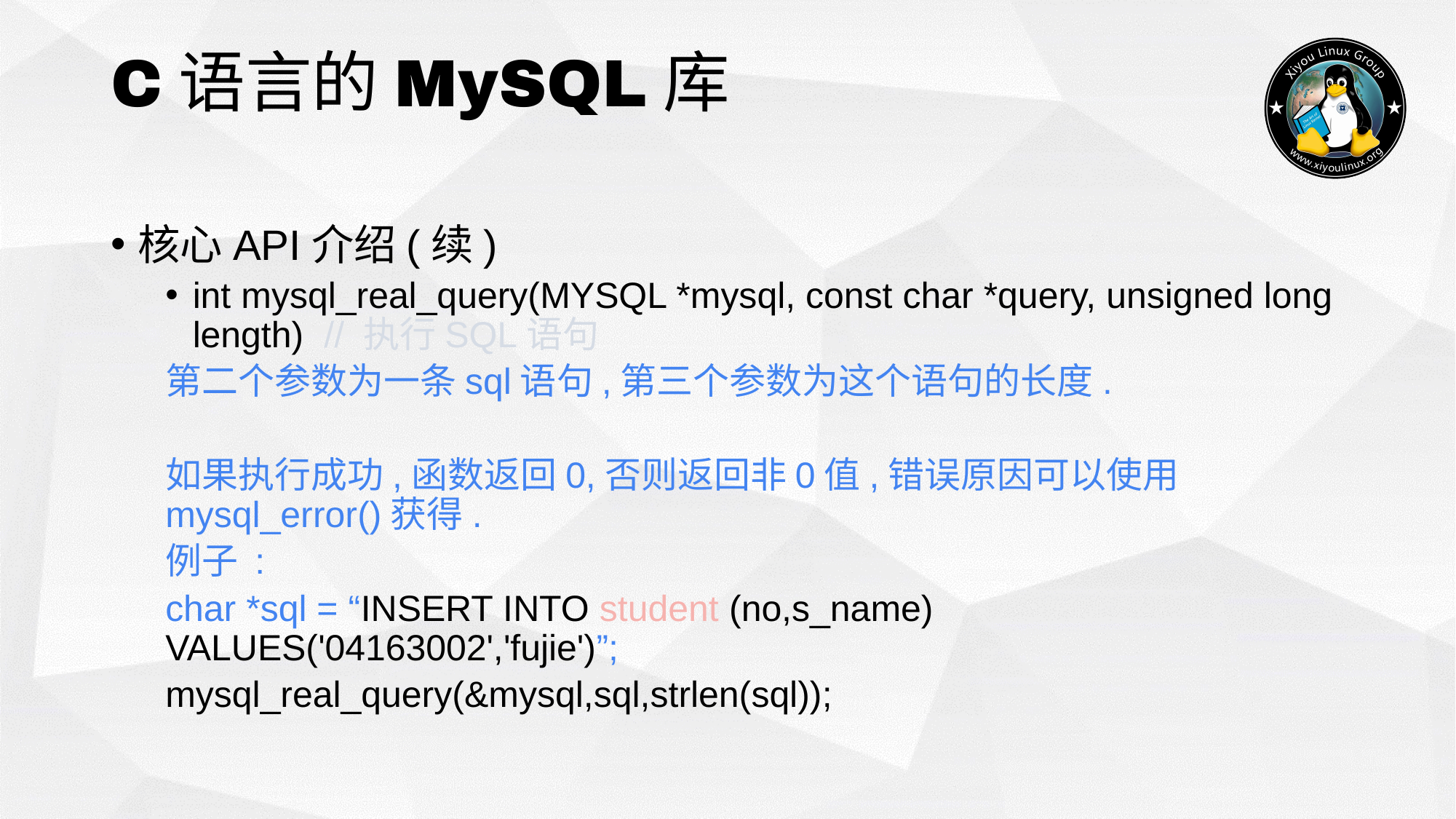

# C语言的MySQL库
核心API介绍(续)
int mysql_real_query(MYSQL *mysql, const char *query, unsigned long length)  // 执行SQL语句
第二个参数为一条sql语句,第三个参数为这个语句的长度.

如果执行成功,函数返回0,否则返回非0值,错误原因可以使用mysql_error()获得.
例子 :
char *sql = “INSERT INTO student (no,s_name) VALUES('04163002','fujie')”;
mysql_real_query(&mysql,sql,strlen(sql));